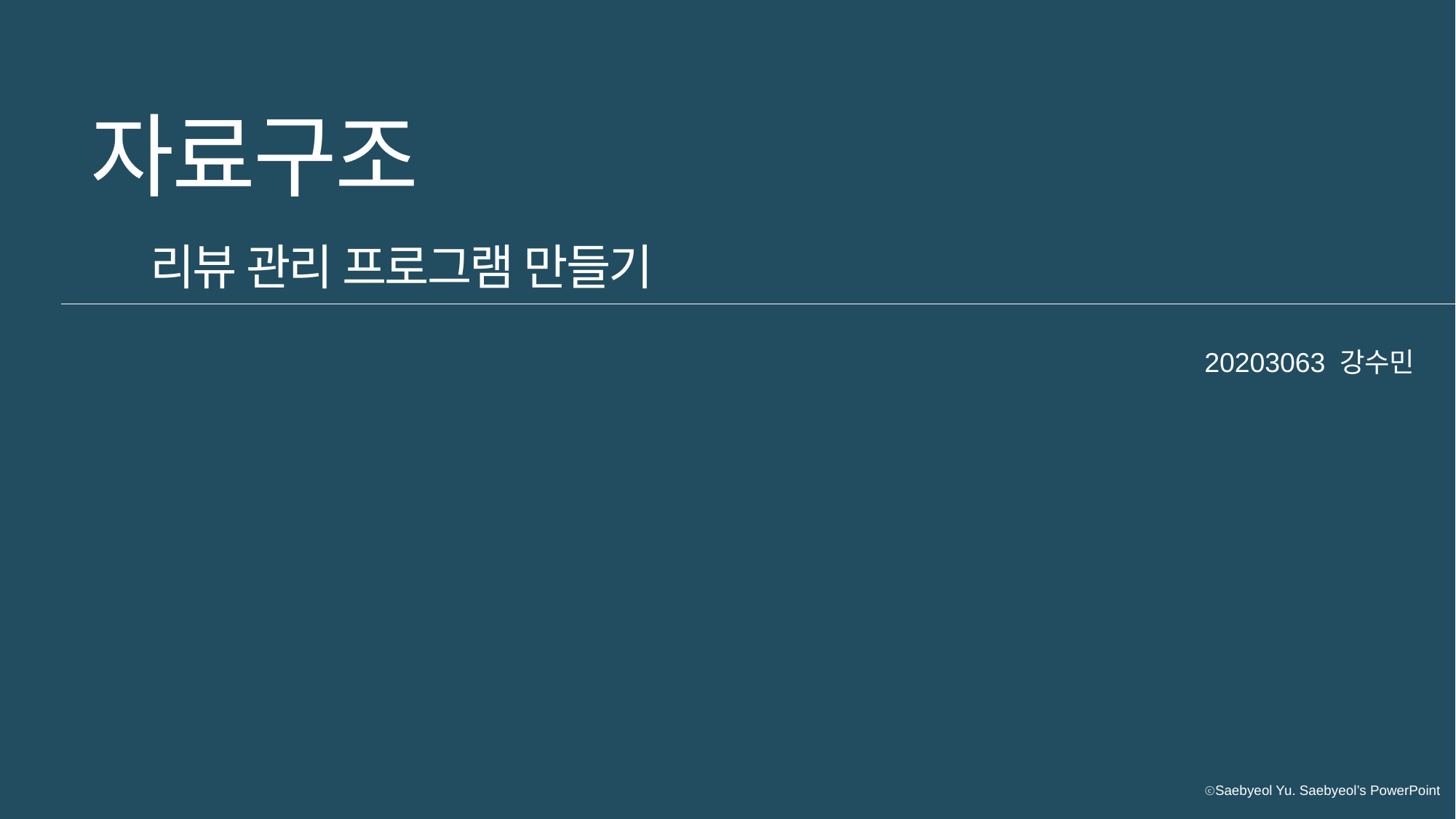

자료구조
    리뷰 관리 프로그램 만들기
20203063 강수민